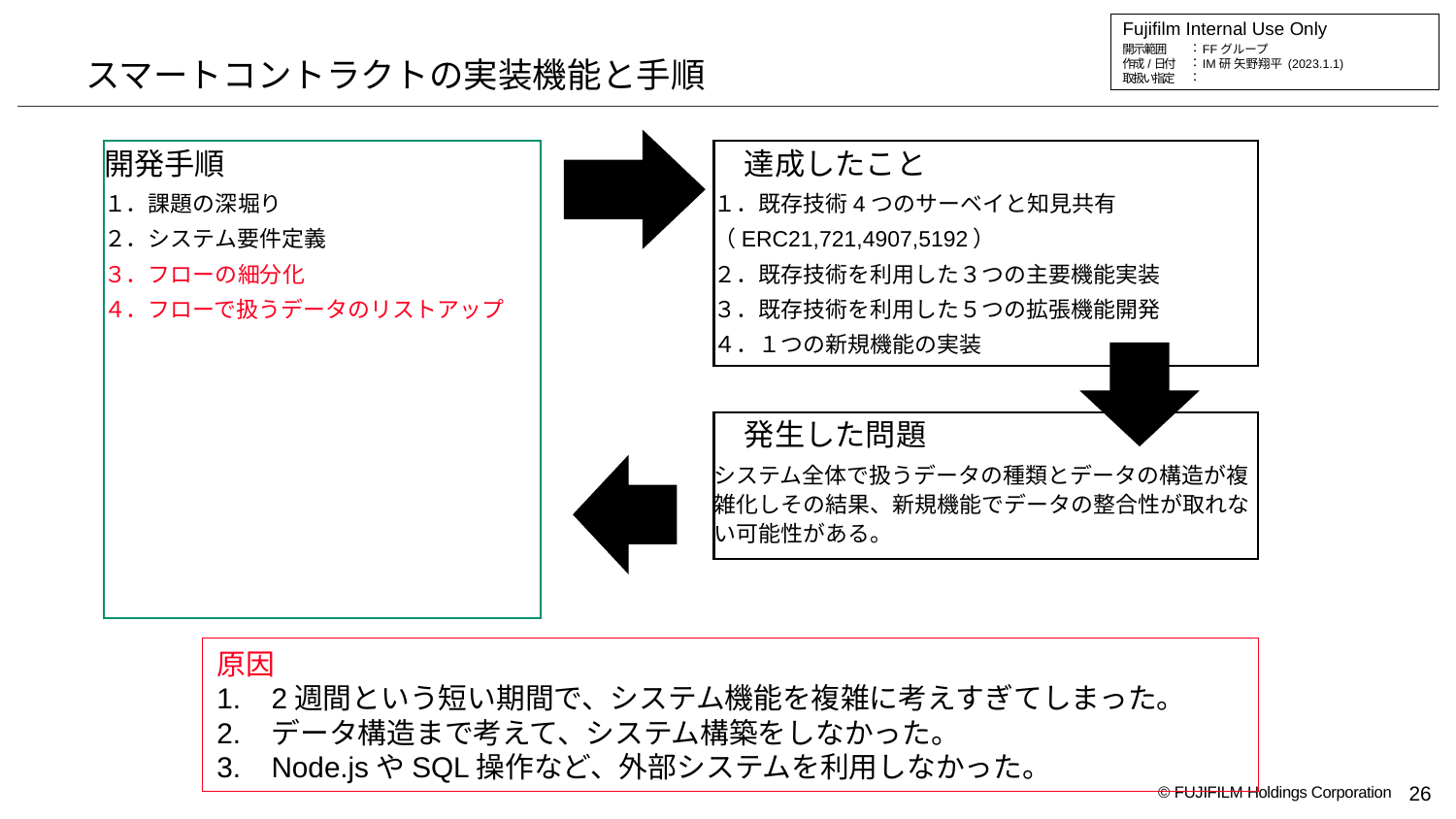

# スマートコントラクトの実装機能と手順

開発手順
１．課題の深堀り
２．システム要件定義
３．フローの細分化
４．フローで扱うデータのリストアップ

　達成したこと
１．既存技術4つのサーベイと知見共有
（ERC21,721,4907,5192）
２．既存技術を利用した３つの主要機能実装
３．既存技術を利用した５つの拡張機能開発
４．１つの新規機能の実装

　発生した問題
システム全体で扱うデータの種類とデータの構造が複雑化しその結果、新規機能でデータの整合性が取れない可能性がある。

原因
2週間という短い期間で、システム機能を複雑に考えすぎてしまった。
データ構造まで考えて、システム構築をしなかった。
Node.jsやSQL操作など、外部システムを利用しなかった。
26